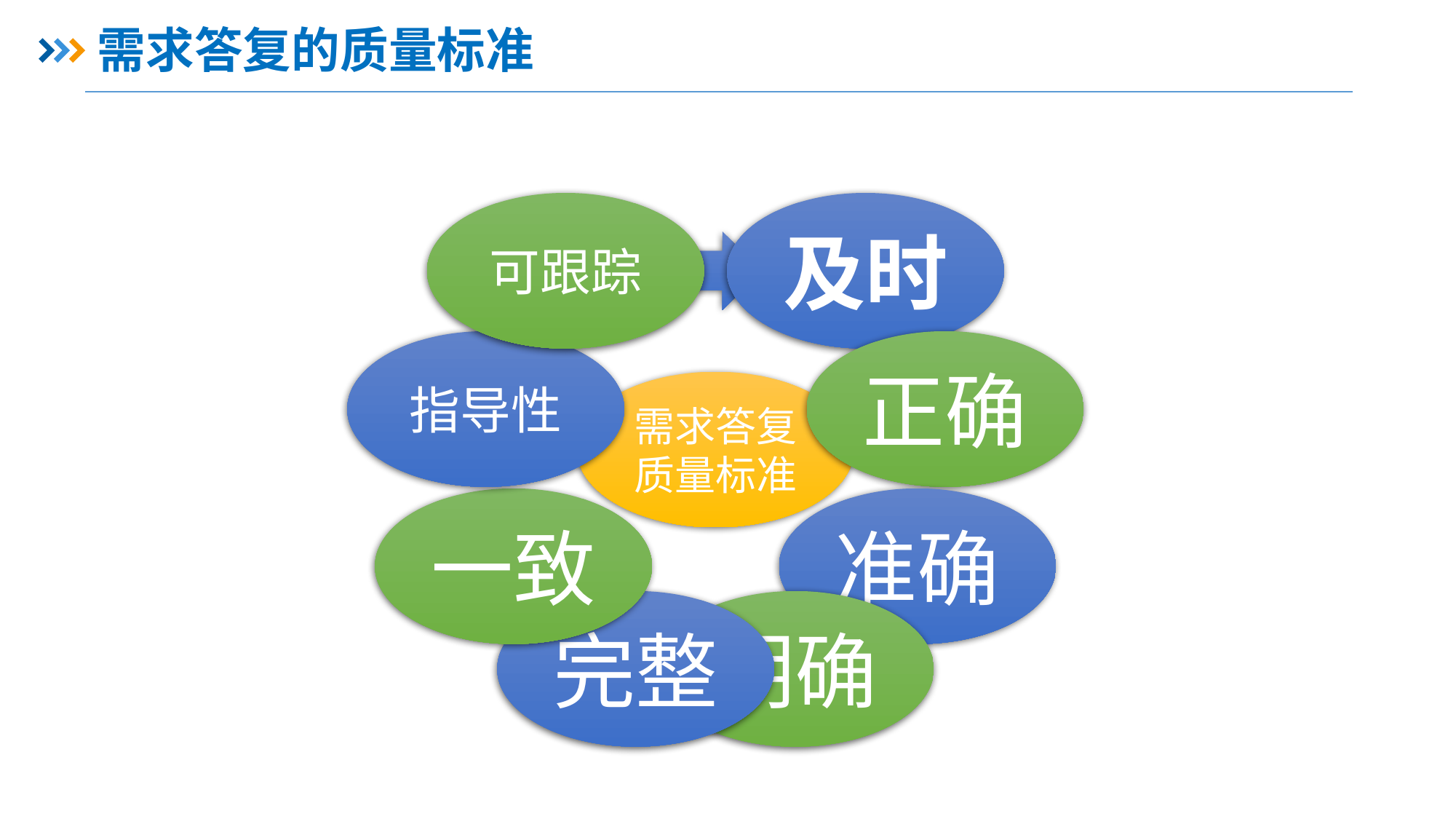

# 需求答复的质量标准
需求答复质量标准
及时
正确
准确
明确
完整
一致
指导性
可跟踪